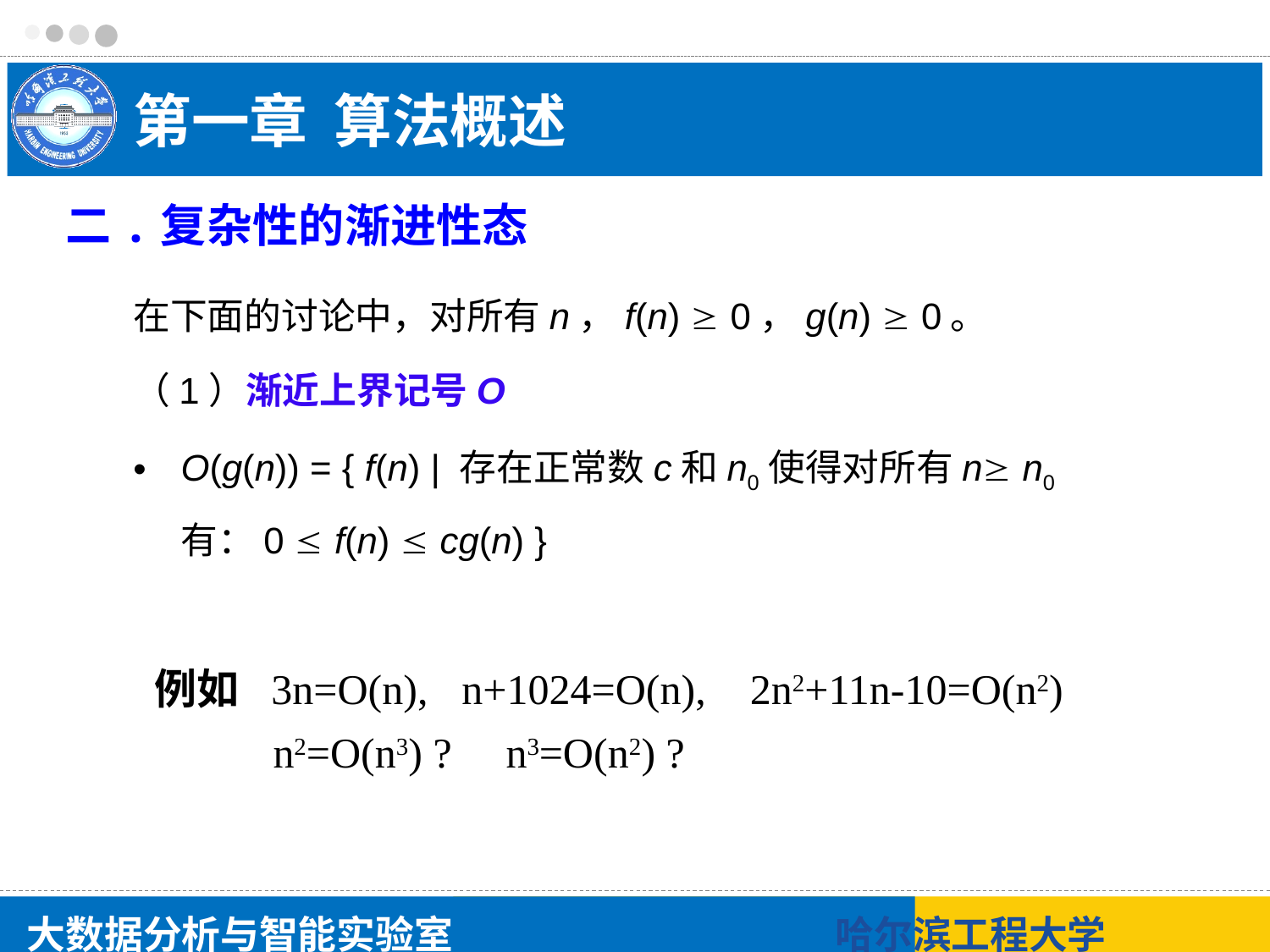

# 第一章  算法概述
二.复杂性的渐进性态
在下面的讨论中，对所有n，f(n) ≥ 0，g(n) ≥ 0。
（1）渐近上界记号O
O(g(n)) = { f(n) | 存在正常数c和n0使得对所有n≥ n0有：0 ≤ f(n) ≤ cg(n) }
例如
3n=O(n),
n+1024=O(n),
2n2+11n-10=O(n2)
n2=O(n3) ?
n3=O(n2) ?